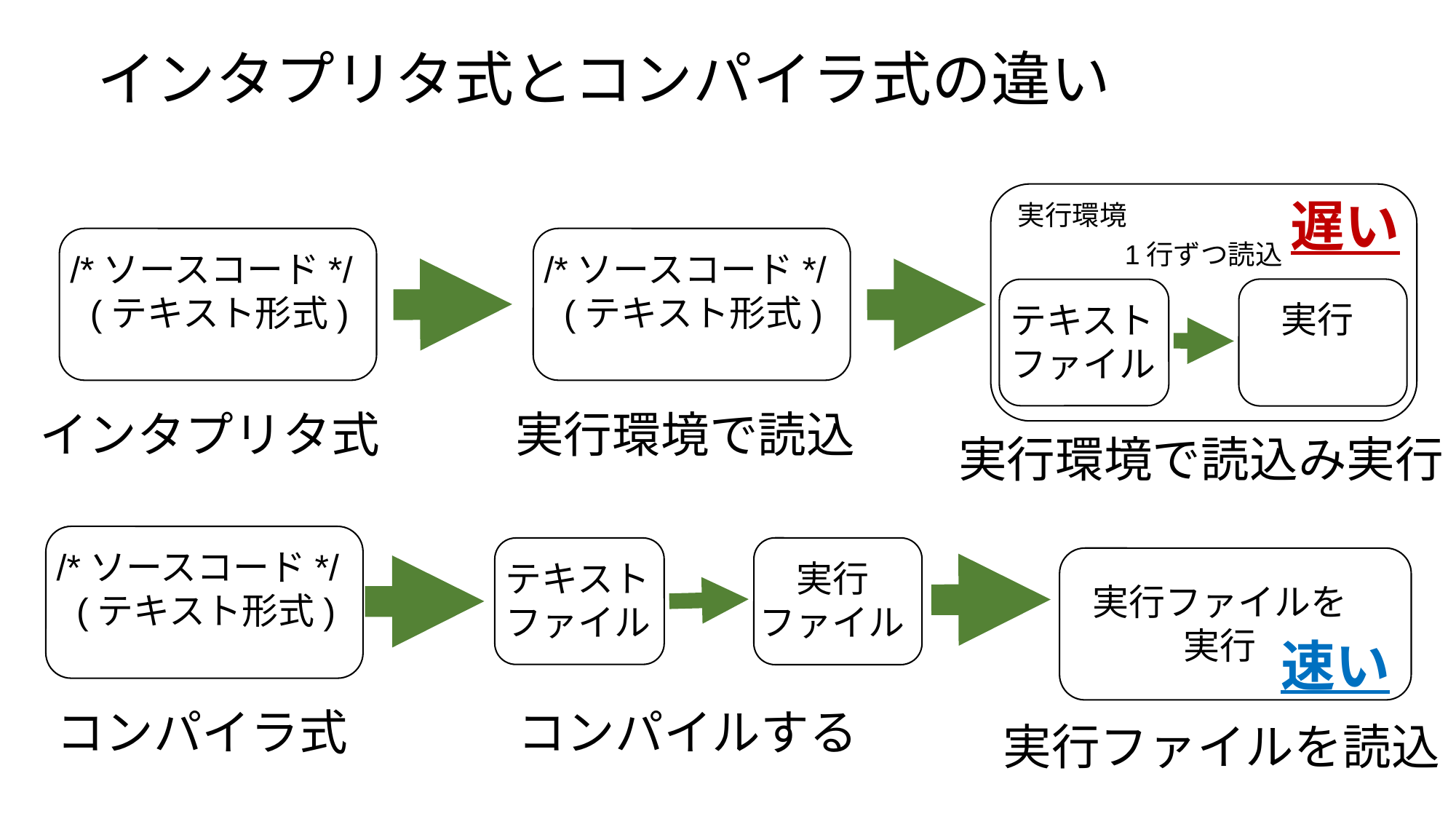

# インタプリタ式とコンパイラ式の違い

遅い
実行環境

1行ずつ読込
/*ソースコード*/
(テキスト形式)
/*ソースコード*/
(テキスト形式)

実行
テキスト
ファイル
実行環境で読込
インタプリタ式
実行環境で読込み実行

/*ソースコード*/
(テキスト形式)

実行
ファイル
テキスト
ファイル
実行ファイルを
実行
速い
コンパイルする
コンパイラ式
実行ファイルを読込